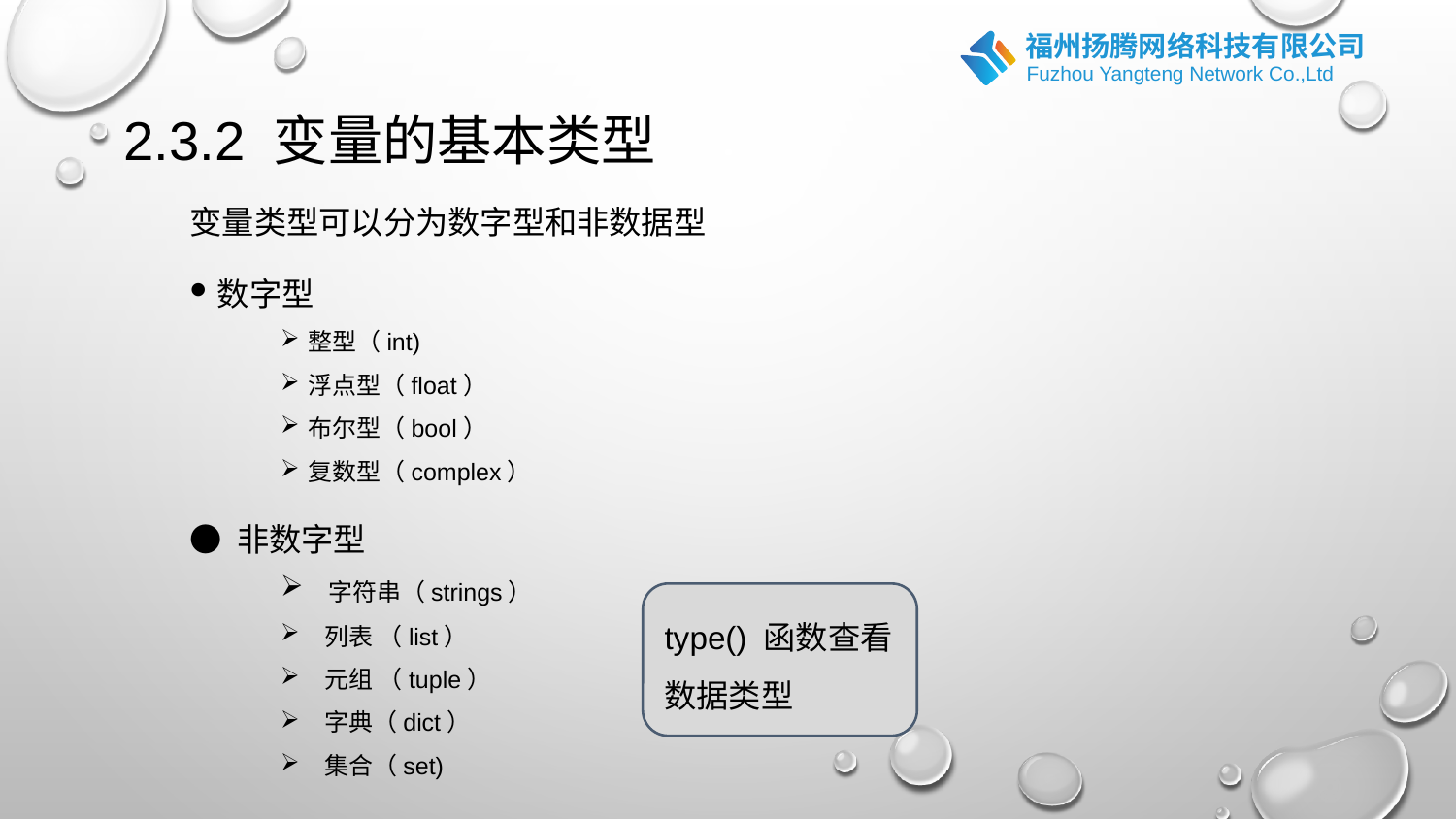

# 2.3.2 变量的基本类型
变量类型可以分为数字型和非数据型
数字型
整型（int)
浮点型（float）
布尔型（bool）
复数型（complex）
● 非数字型
  字符串（strings）
  列表 （list）
  元组 （tuple）
  字典（dict）
  集合（set)
type() 函数查看数据类型